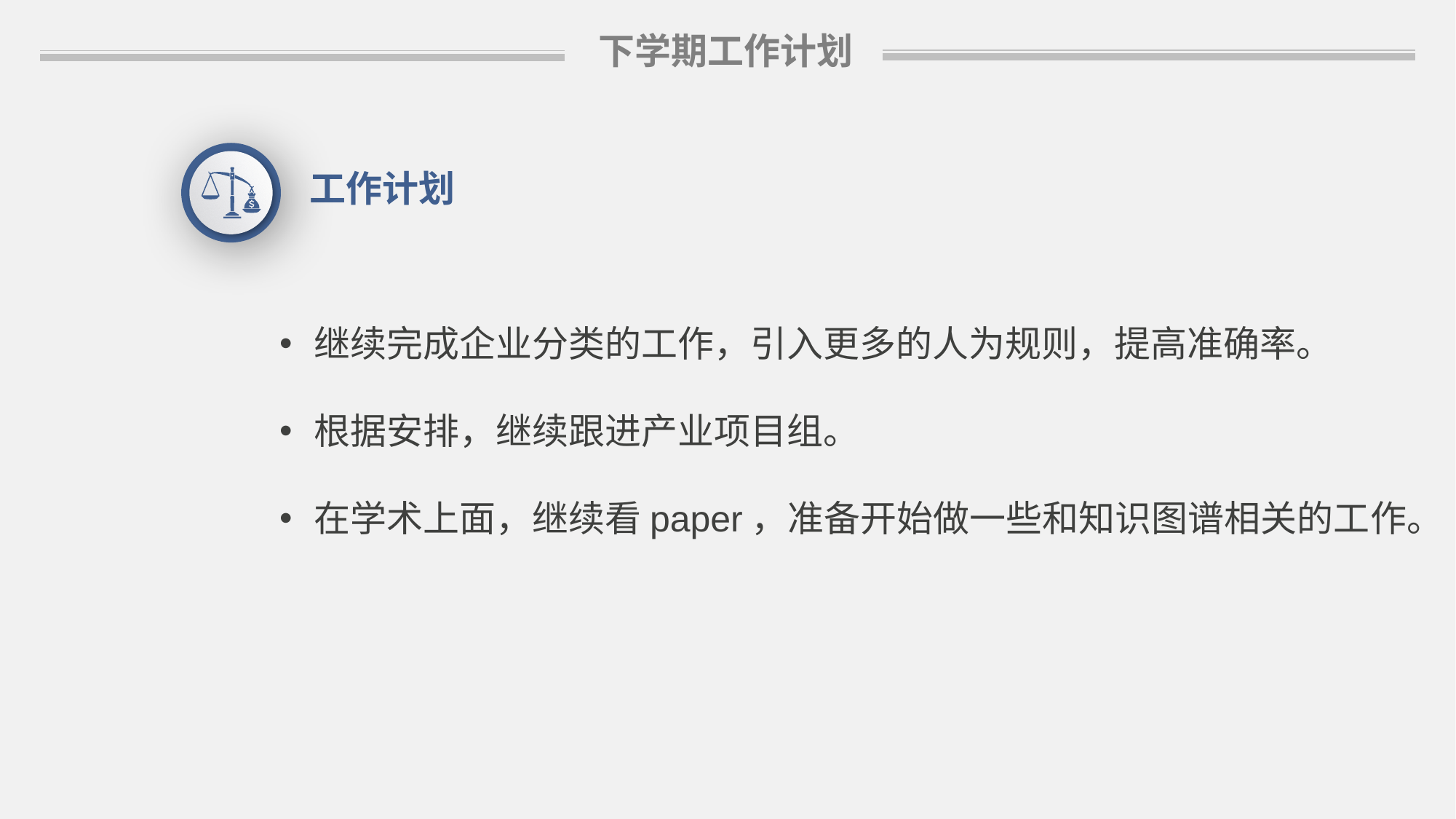

下学期工作计划

工作计划
继续完成企业分类的工作，引入更多的人为规则，提高准确率。
根据安排，继续跟进产业项目组。
在学术上面，继续看paper，准备开始做一些和知识图谱相关的工作。